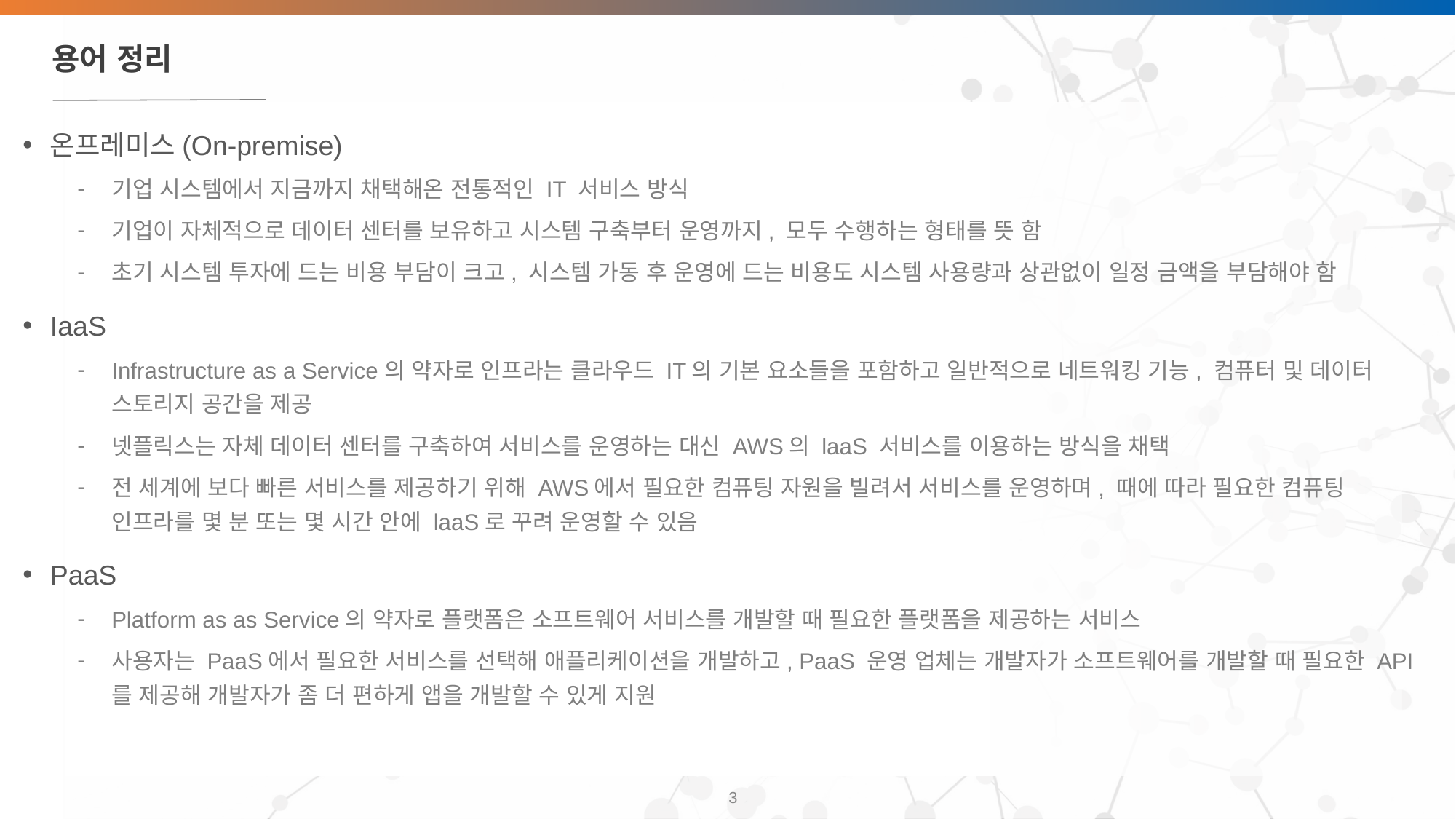

# 용어 정리
온프레미스(On-premise)
기업 시스템에서 지금까지 채택해온 전통적인 IT 서비스 방식
기업이 자체적으로 데이터 센터를 보유하고 시스템 구축부터 운영까지, 모두 수행하는 형태를 뜻 함
초기 시스템 투자에 드는 비용 부담이 크고, 시스템 가동 후 운영에 드는 비용도 시스템 사용량과 상관없이 일정 금액을 부담해야 함
IaaS
Infrastructure as a Service의 약자로 인프라는 클라우드 IT의 기본 요소들을 포함하고 일반적으로 네트워킹 기능, 컴퓨터 및 데이터 스토리지 공간을 제공
넷플릭스는 자체 데이터 센터를 구축하여 서비스를 운영하는 대신 AWS의 laaS 서비스를 이용하는 방식을 채택
전 세계에 보다 빠른 서비스를 제공하기 위해 AWS에서 필요한 컴퓨팅 자원을 빌려서 서비스를 운영하며, 때에 따라 필요한 컴퓨팅 인프라를 몇 분 또는 몇 시간 안에 laaS로 꾸려 운영할 수 있음
PaaS
Platform as as Service의 약자로 플랫폼은 소프트웨어 서비스를 개발할 때 필요한 플랫폼을 제공하는 서비스
사용자는 PaaS에서 필요한 서비스를 선택해 애플리케이션을 개발하고, PaaS 운영 업체는 개발자가 소프트웨어를 개발할 때 필요한 API를 제공해 개발자가 좀 더 편하게 앱을 개발할 수 있게 지원

3